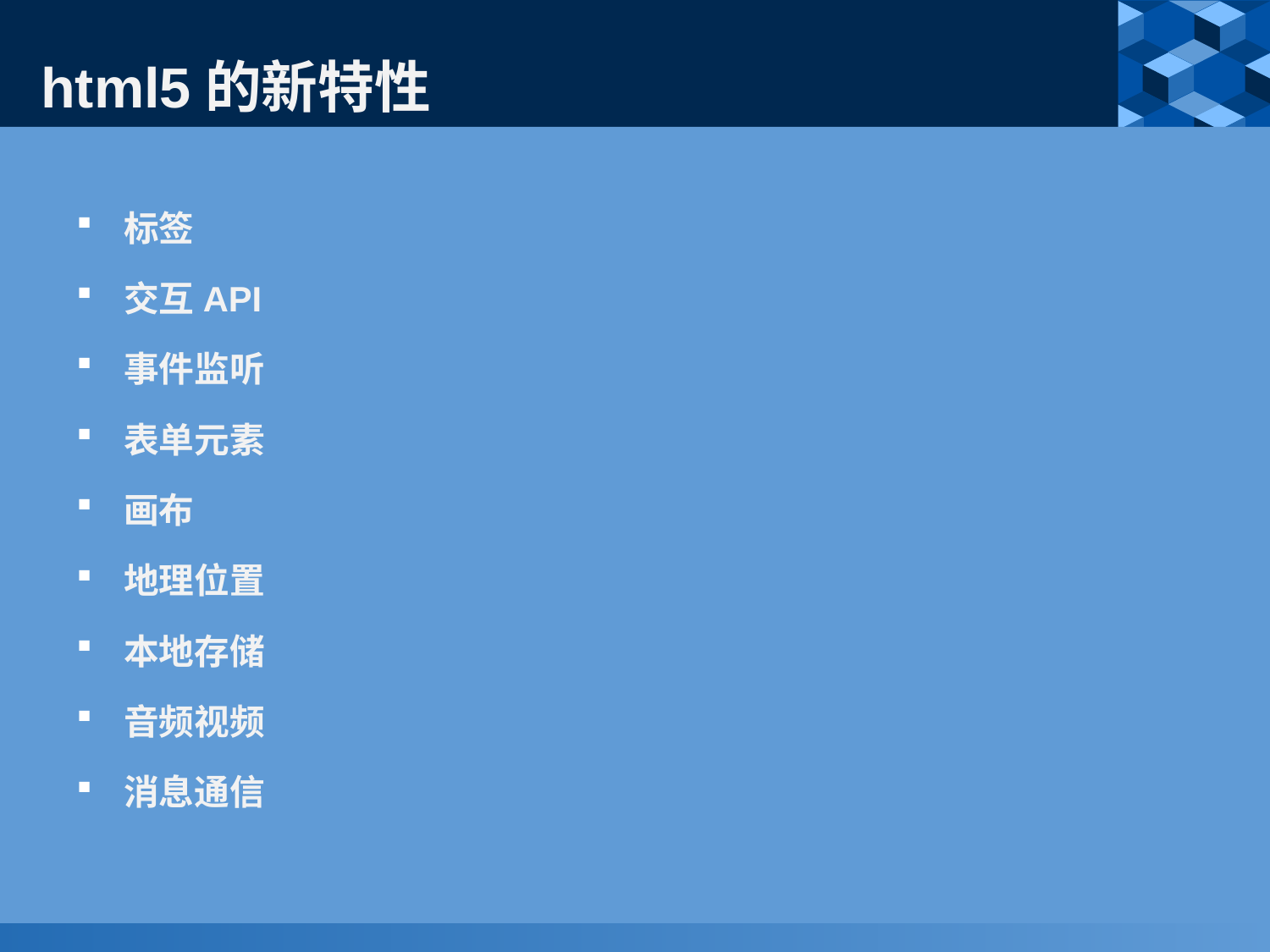

# html5的新特性
标签
交互API
事件监听
表单元素
画布
地理位置
本地存储
音频视频
消息通信